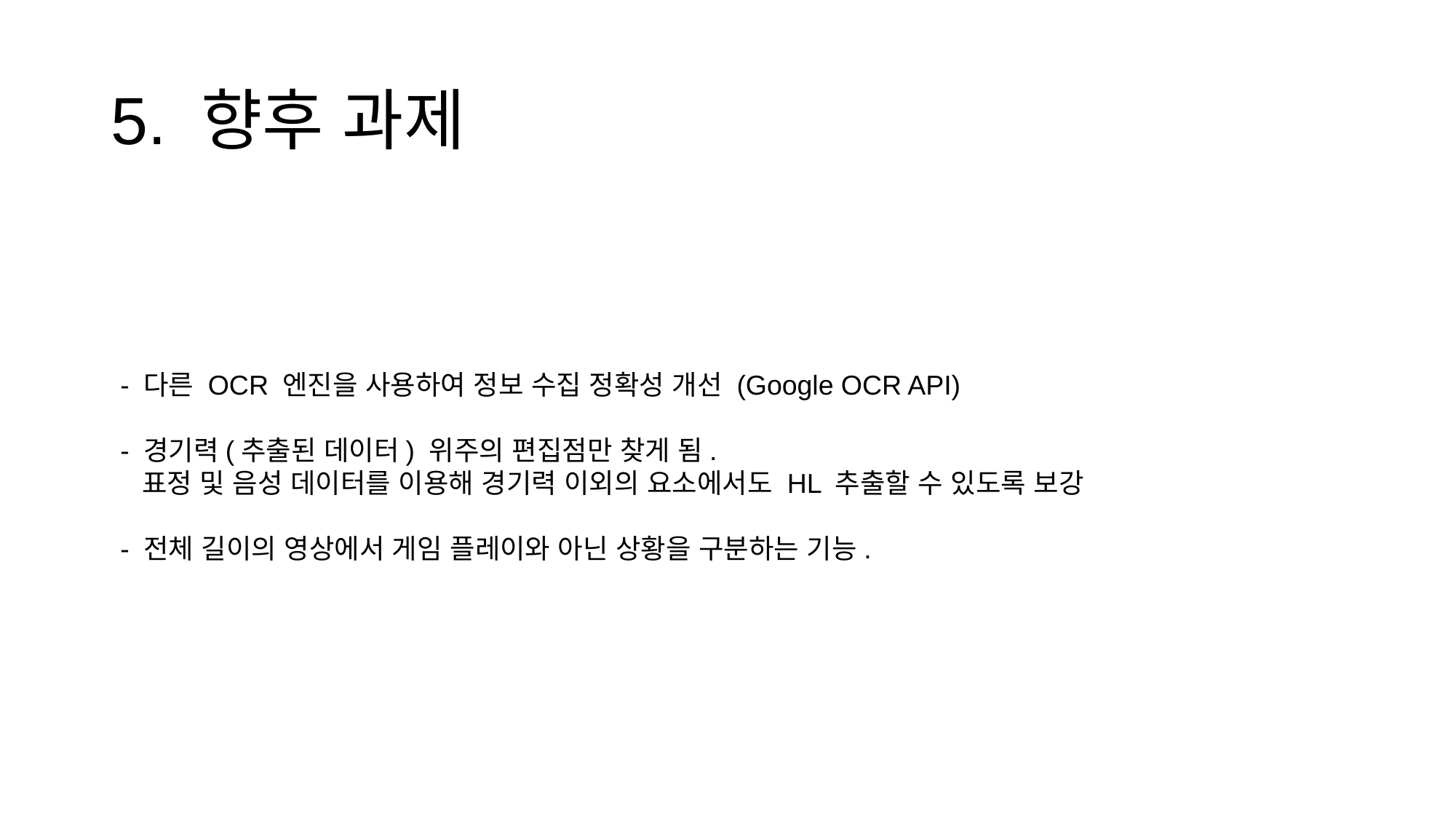

# 5. 향후 과제
- 다른 OCR 엔진을 사용하여 정보 수집 정확성 개선 (Google OCR API)

- 경기력(추출된 데이터) 위주의 편집점만 찾게 됨.
  표정 및 음성 데이터를 이용해 경기력 이외의 요소에서도 HL 추출할 수 있도록 보강

- 전체 길이의 영상에서 게임 플레이와 아닌 상황을 구분하는 기능.